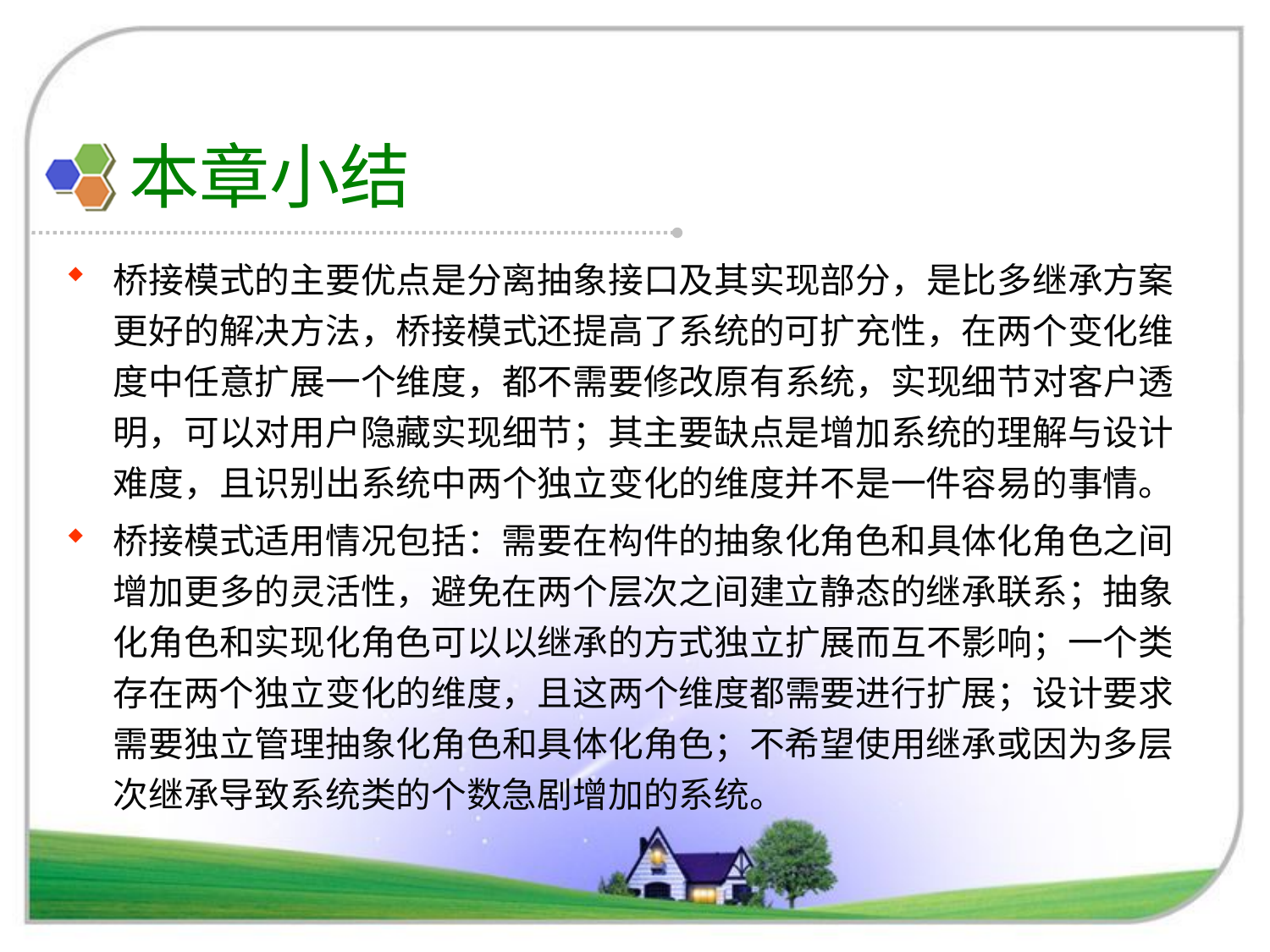

# 本章小结
桥接模式的主要优点是分离抽象接口及其实现部分，是比多继承方案更好的解决方法，桥接模式还提高了系统的可扩充性，在两个变化维度中任意扩展一个维度，都不需要修改原有系统，实现细节对客户透明，可以对用户隐藏实现细节；其主要缺点是增加系统的理解与设计难度，且识别出系统中两个独立变化的维度并不是一件容易的事情。
桥接模式适用情况包括：需要在构件的抽象化角色和具体化角色之间增加更多的灵活性，避免在两个层次之间建立静态的继承联系；抽象化角色和实现化角色可以以继承的方式独立扩展而互不影响；一个类存在两个独立变化的维度，且这两个维度都需要进行扩展；设计要求需要独立管理抽象化角色和具体化角色；不希望使用继承或因为多层次继承导致系统类的个数急剧增加的系统。